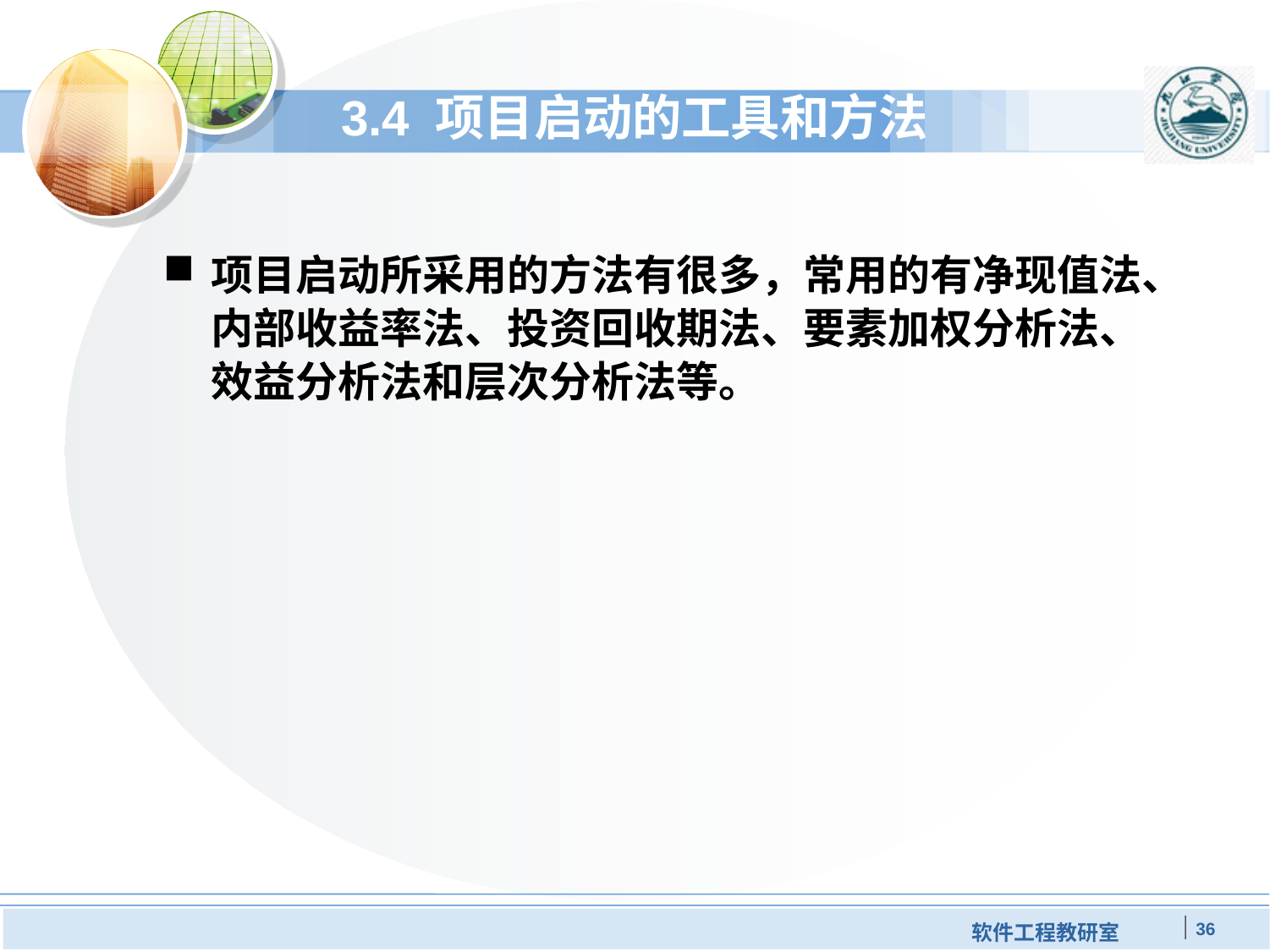

# 3.4 项目启动的工具和方法
项目启动所采用的方法有很多，常用的有净现值法、内部收益率法、投资回收期法、要素加权分析法、效益分析法和层次分析法等。